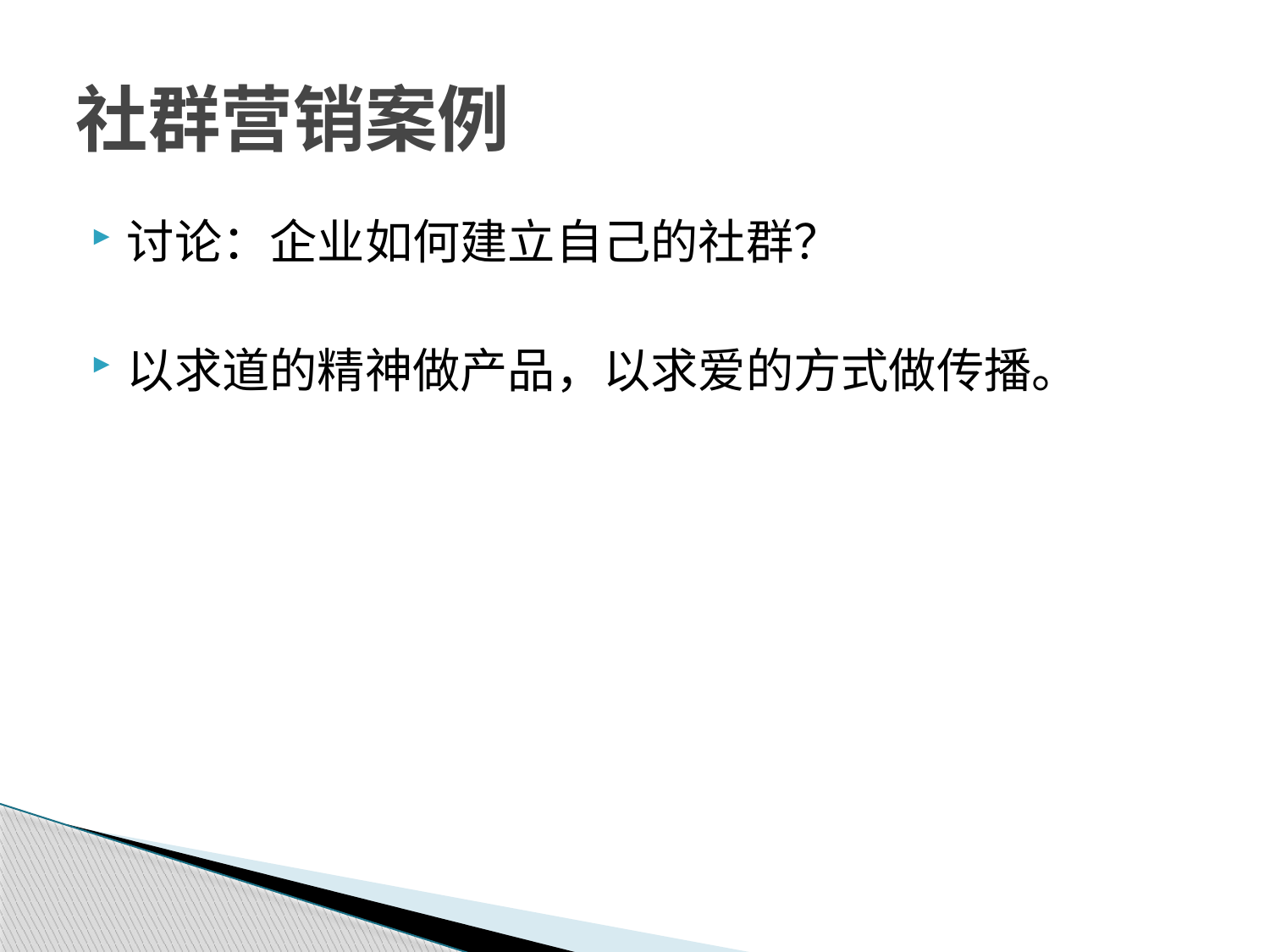

# 社群营销案例
讨论：企业如何建立自己的社群？

以求道的精神做产品，以求爱的方式做传播。